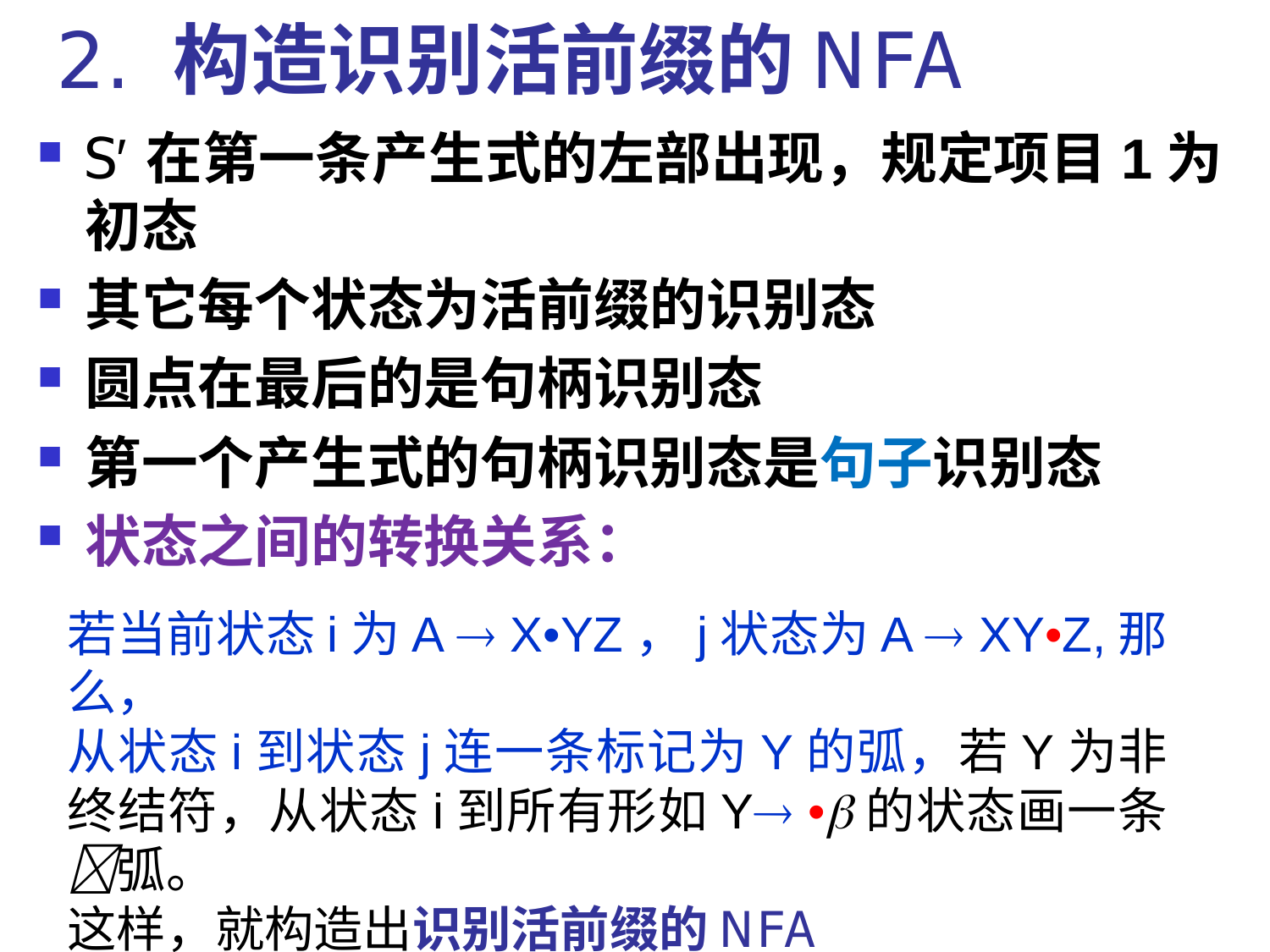

# 2. 构造识别活前缀的NFA
S′在第一条产生式的左部出现，规定项目1为初态
其它每个状态为活前缀的识别态
圆点在最后的是句柄识别态
第一个产生式的句柄识别态是句子识别态
状态之间的转换关系：

若当前状态i为A → X•YZ，j状态为A → XY•Z,那么，
从状态i到状态j连一条标记为Y的弧，若Y为非终结符，从状态i到所有形如Y→ •β的状态画一条ε弧。
这样，就构造出识别活前缀的NFA